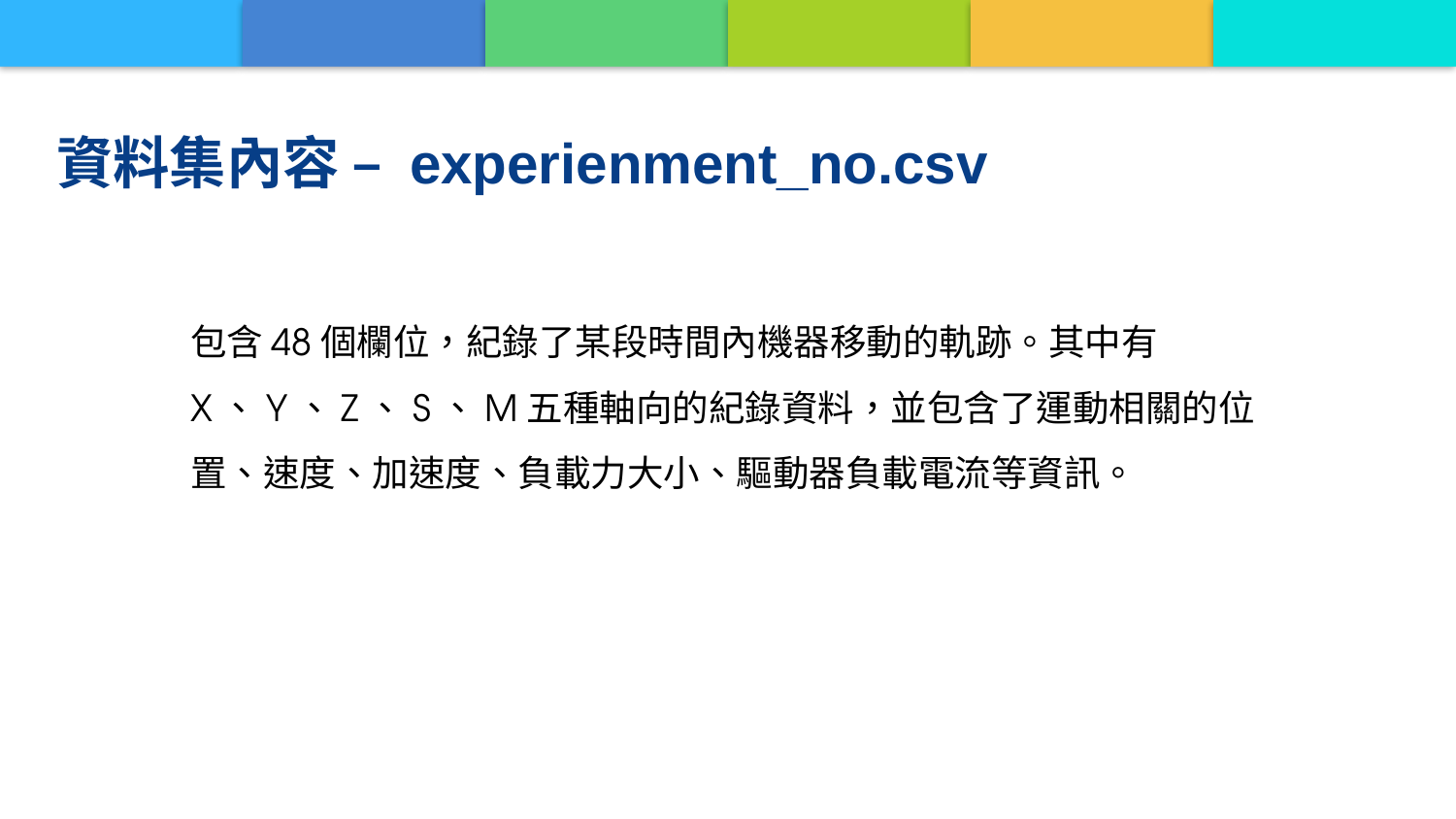

資料集內容 – experienment_no.csv
包含48個欄位，紀錄了某段時間內機器移動的軌跡。其中有X、Y、Z、S、M五種軸向的紀錄資料，並包含了運動相關的位置、速度、加速度、負載力大小、驅動器負載電流等資訊。